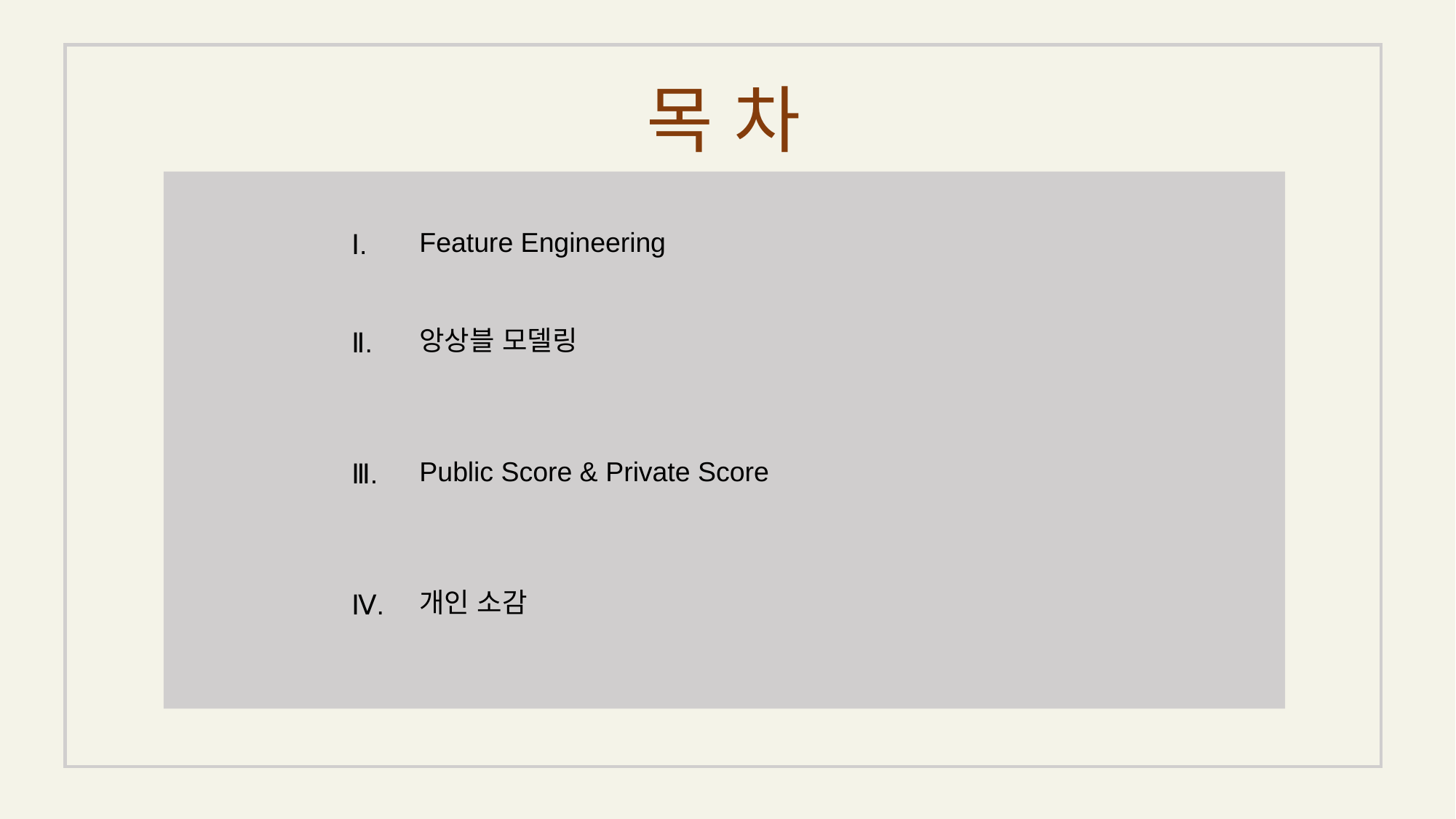

목 차

Ⅰ.

Ⅱ.

Ⅲ.

Ⅳ.
Feature Engineering

앙상블 모델링

Public Score & Private Score

개인 소감